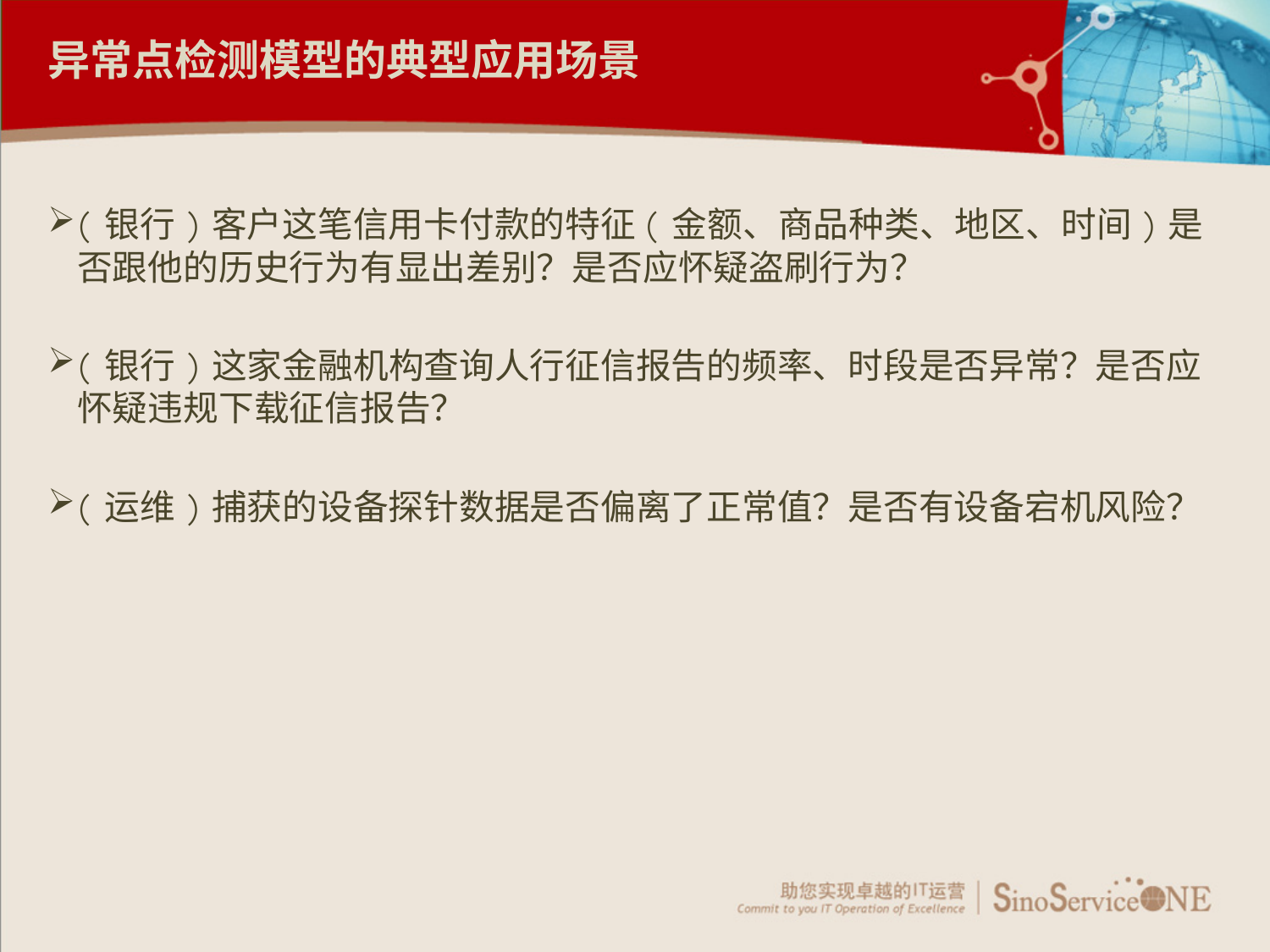

# 异常点检测模型的典型应用场景
(银行)客户这笔信用卡付款的特征(金额、商品种类、地区、时间)是否跟他的历史行为有显出差别？是否应怀疑盗刷行为？

(银行)这家金融机构查询人行征信报告的频率、时段是否异常？是否应怀疑违规下载征信报告？

(运维)捕获的设备探针数据是否偏离了正常值？是否有设备宕机风险？